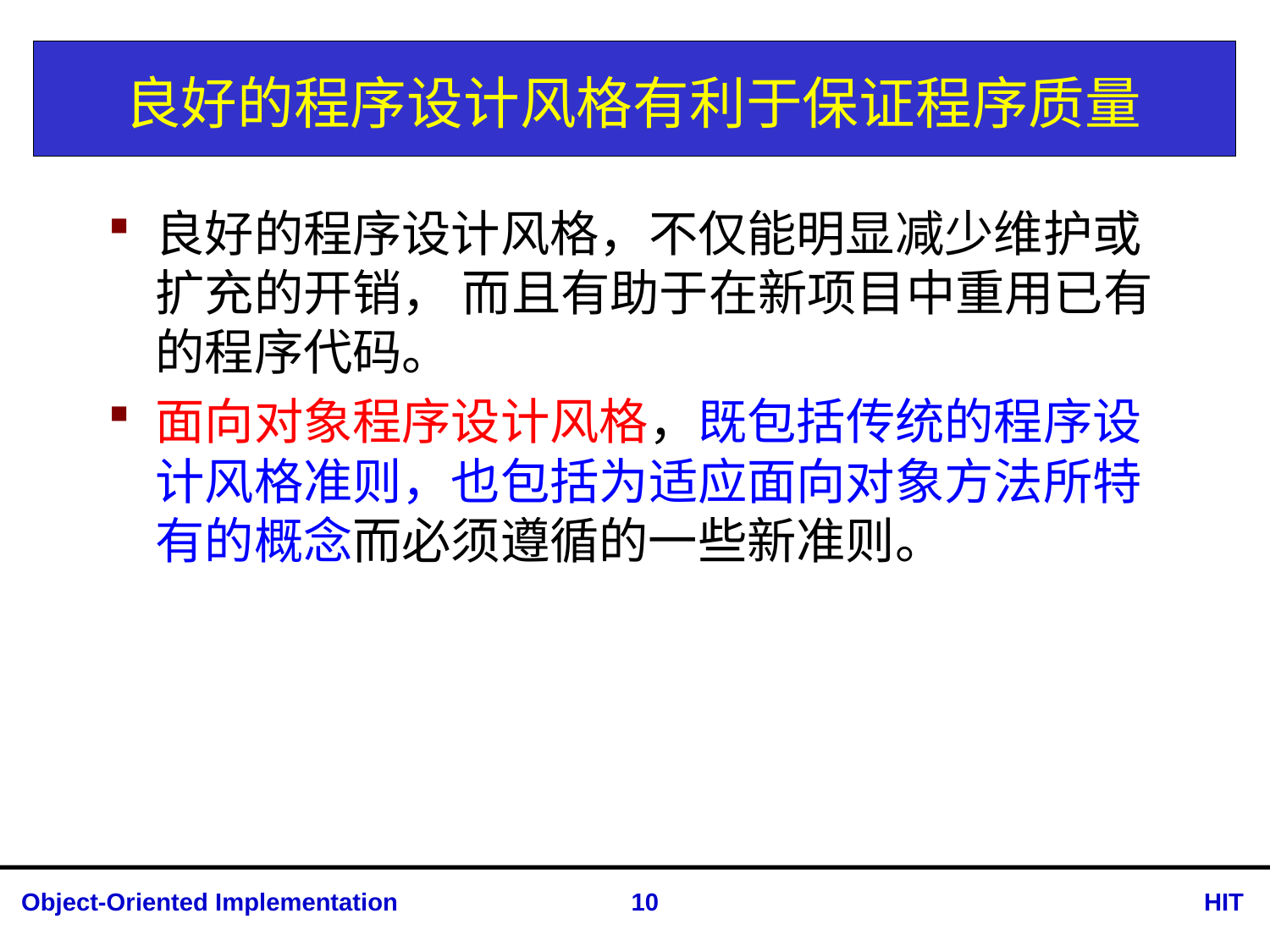

# 良好的程序设计风格有利于保证程序质量
良好的程序设计风格，不仅能明显减少维护或扩充的开销， 而且有助于在新项目中重用已有的程序代码。
面向对象程序设计风格，既包括传统的程序设计风格准则，也包括为适应面向对象方法所特有的概念而必须遵循的一些新准则。